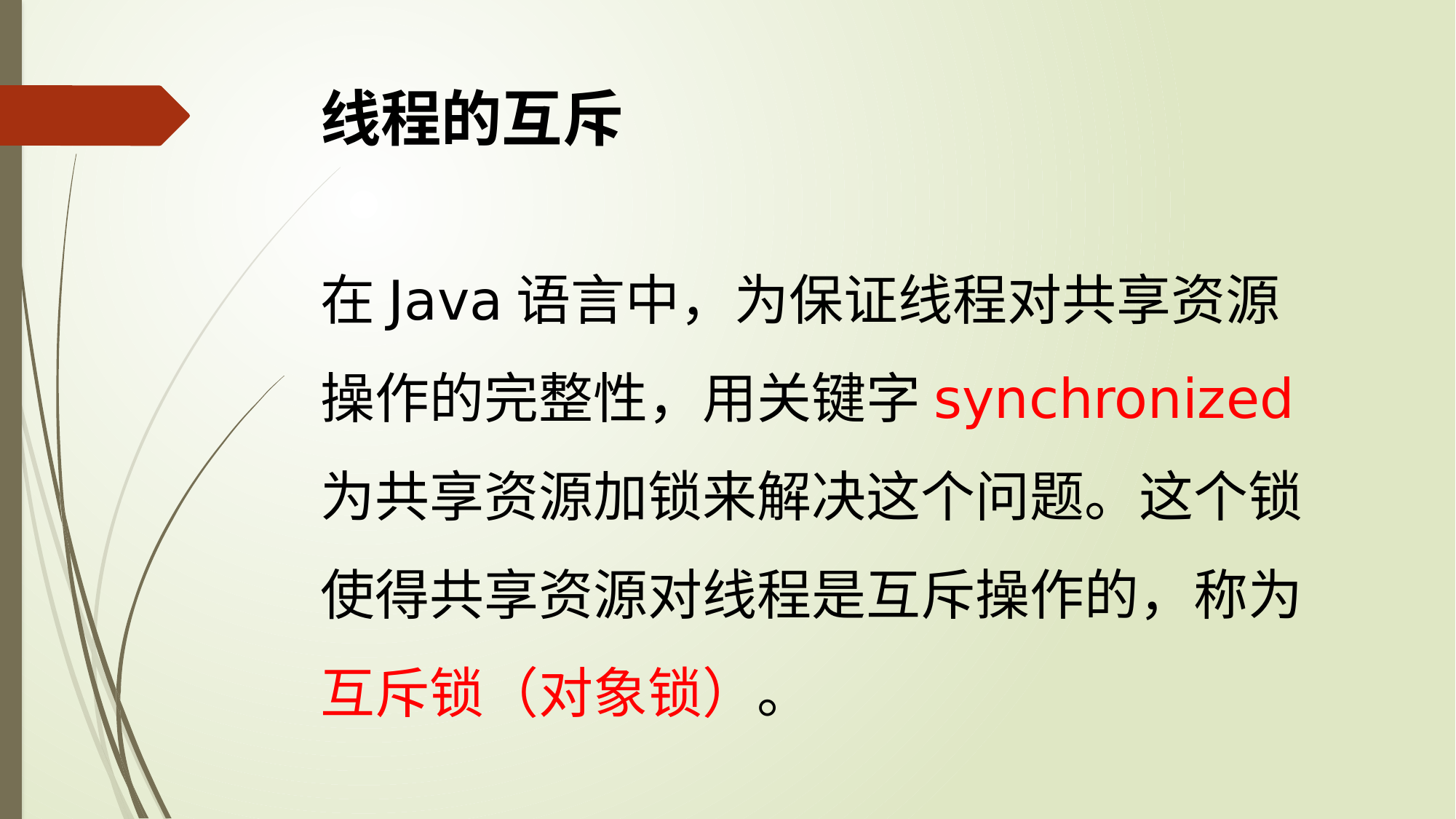

# 线程的互斥
在Java语言中，为保证线程对共享资源操作的完整性，用关键字synchronized为共享资源加锁来解决这个问题。这个锁使得共享资源对线程是互斥操作的，称为互斥锁（对象锁）。